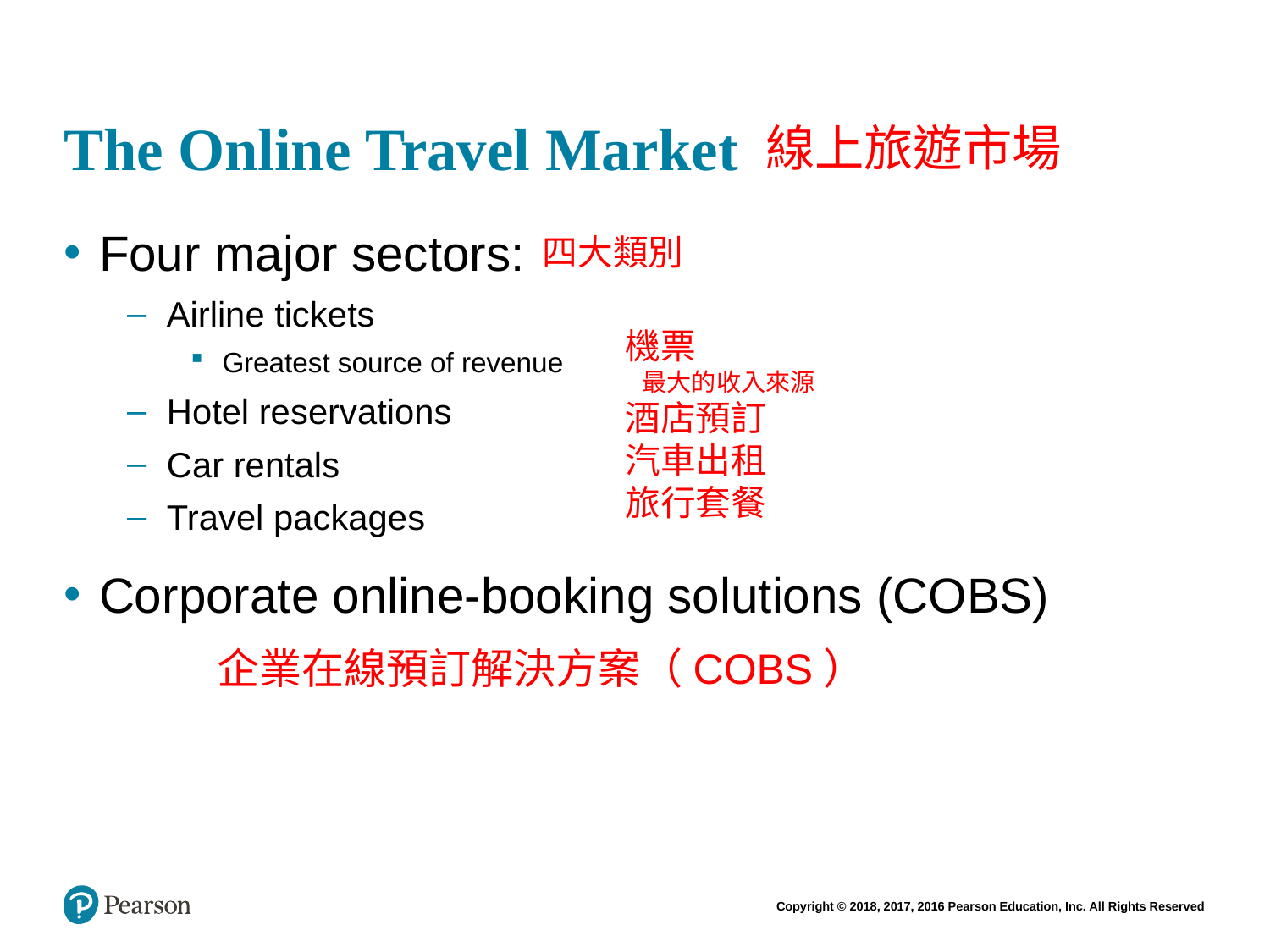

# The Online Travel Market
線上旅遊市場
Four major sectors:
Airline tickets
Greatest source of revenue
Hotel reservations
Car rentals
Travel packages
Corporate online-booking solutions (COBS)
四大類別
機票
  最大的收入來源
酒店預訂
汽車出租
旅行套餐
企業在線預訂解決方案（COBS）